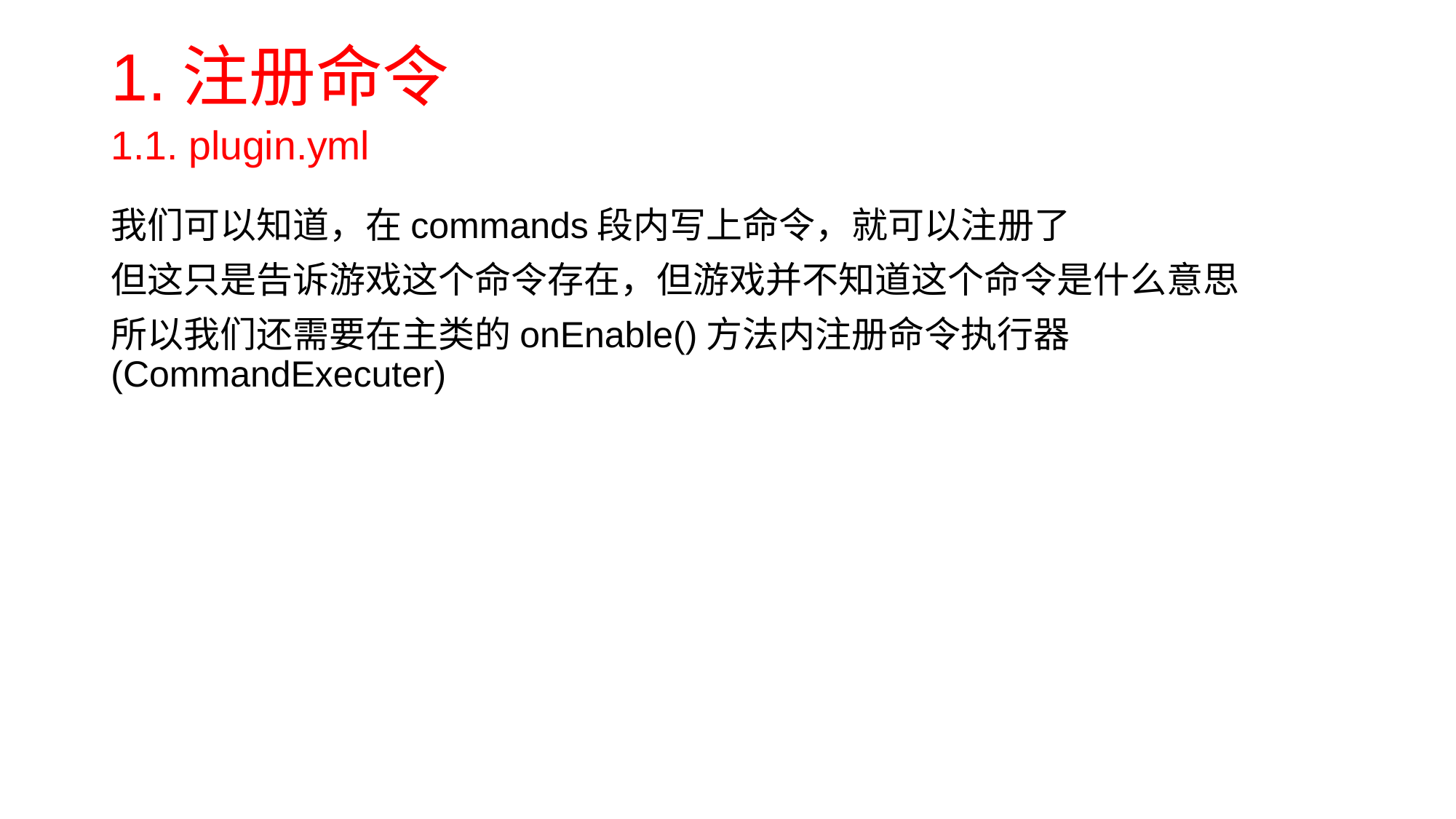

# 1.注册命令
1.1. plugin.yml
我们可以知道，在commands段内写上命令，就可以注册了
但这只是告诉游戏这个命令存在，但游戏并不知道这个命令是什么意思
所以我们还需要在主类的onEnable()方法内注册命令执行器(CommandExecuter)